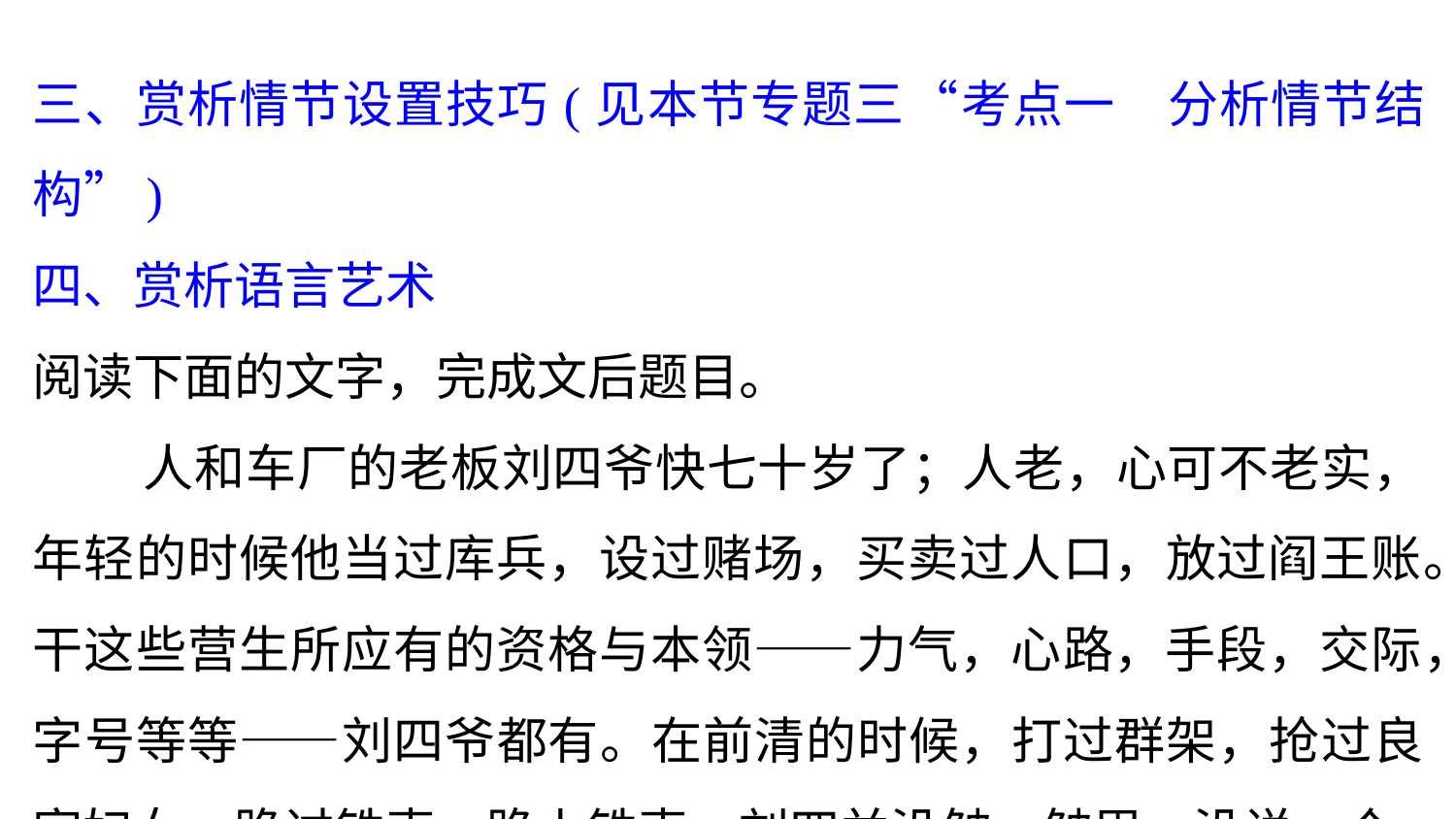

三、赏析情节设置技巧(见本节专题三“考点一　分析情节结构”)
四、赏析语言艺术
阅读下面的文字，完成文后题目。
        人和车厂的老板刘四爷快七十岁了；人老，心可不老实，年轻的时候他当过库兵，设过赌场，买卖过人口，放过阎王账。干这些营生所应有的资格与本领——力气，心路，手段，交际，字号等等——刘四爷都有。在前清的时候，打过群架，抢过良家妇女，跪过铁索。跪上铁索，刘四并没皱一皱眉，没说一个